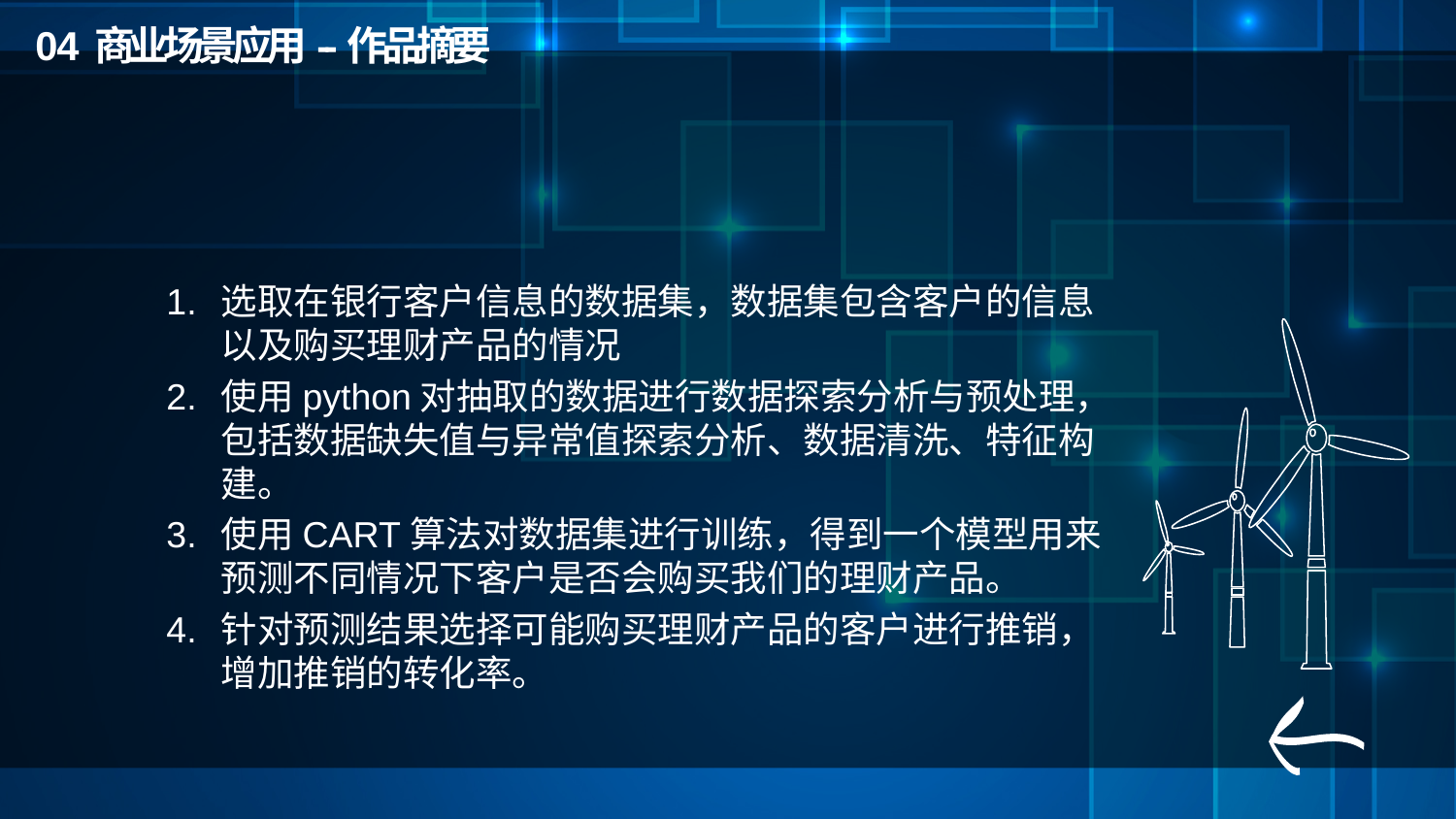

0 4 商业场景应用--作品摘要

选取在银行客户信息的数据集，数据集包含客户的信息以及购买理财产品的情况
使用python对抽取的数据进行数据探索分析与预处理，包括数据缺失值与异常值探索分析、数据清洗、特征构建。
使用CART算法对数据集进行训练，得到一个模型用来预测不同情况下客户是否会购买我们的理财产品。
针对预测结果选择可能购买理财产品的客户进行推销，增加推销的转化率。